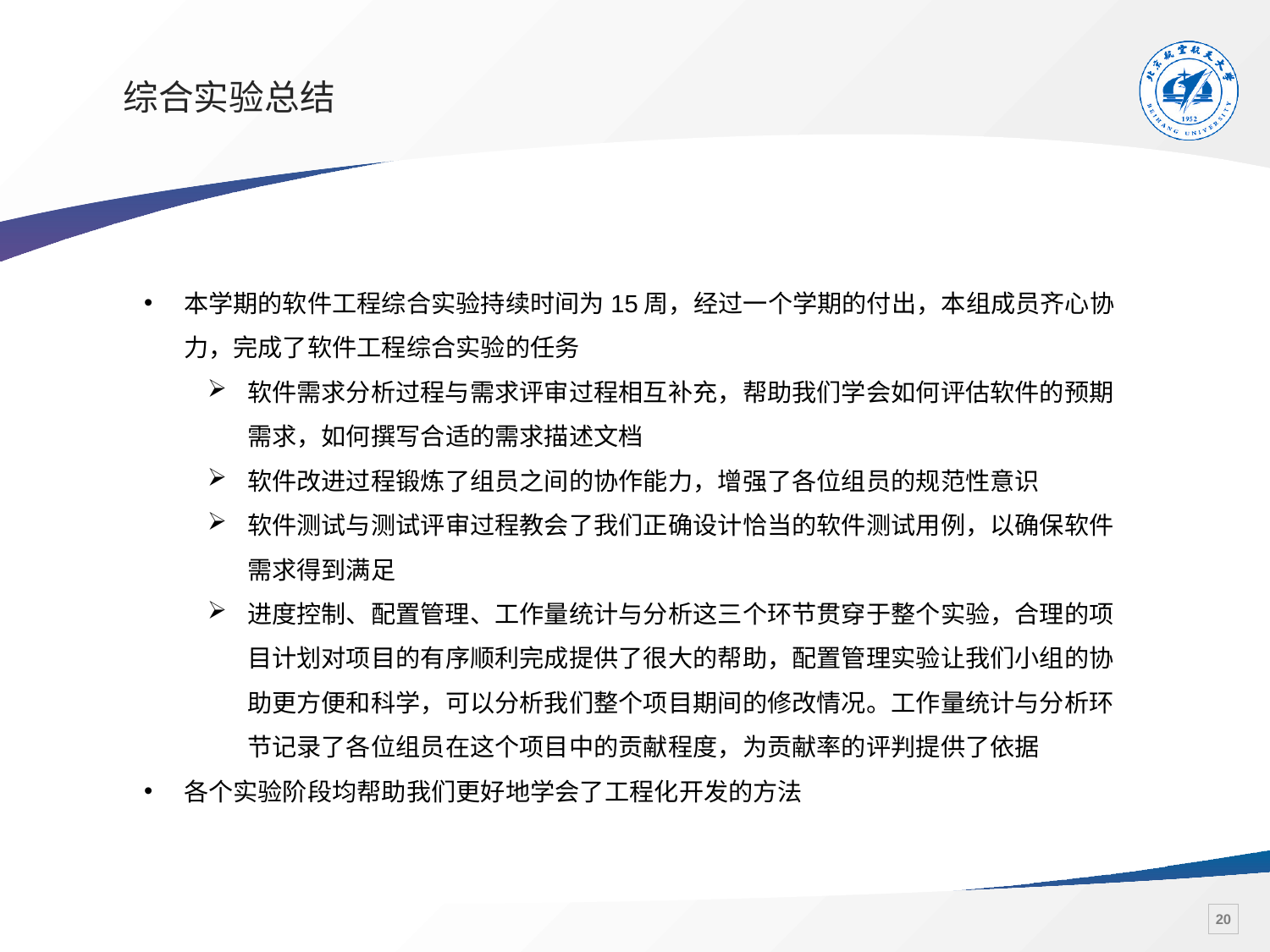

# 综合实验总结
本学期的软件工程综合实验持续时间为15周，经过一个学期的付出，本组成员齐心协力，完成了软件工程综合实验的任务
软件需求分析过程与需求评审过程相互补充，帮助我们学会如何评估软件的预期需求，如何撰写合适的需求描述文档
软件改进过程锻炼了组员之间的协作能力，增强了各位组员的规范性意识
软件测试与测试评审过程教会了我们正确设计恰当的软件测试用例，以确保软件需求得到满足
进度控制、配置管理、工作量统计与分析这三个环节贯穿于整个实验，合理的项目计划对项目的有序顺利完成提供了很大的帮助，配置管理实验让我们小组的协助更方便和科学，可以分析我们整个项目期间的修改情况。工作量统计与分析环节记录了各位组员在这个项目中的贡献程度，为贡献率的评判提供了依据
各个实验阶段均帮助我们更好地学会了工程化开发的方法